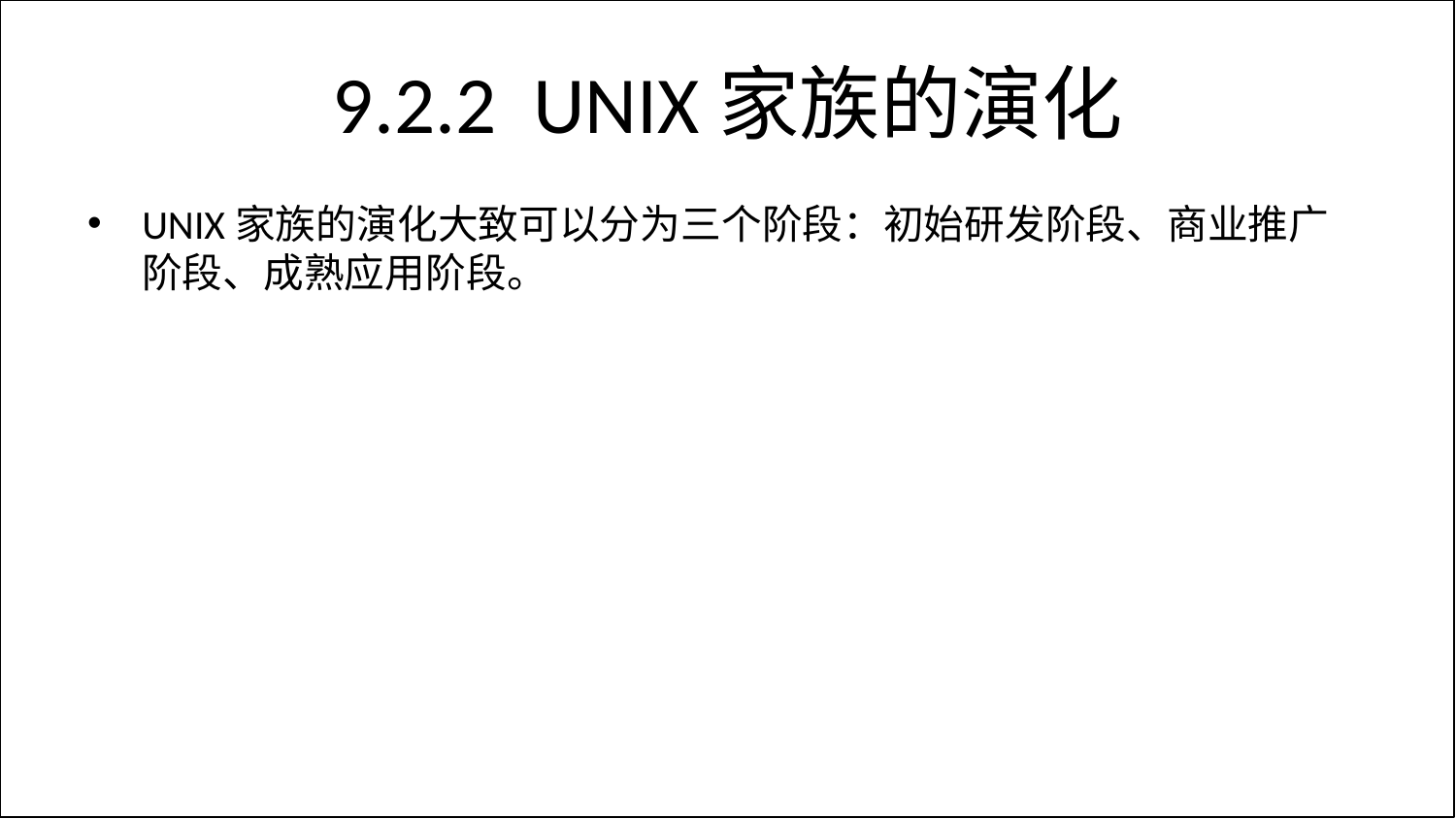

# 9.2.2  UNIX家族的演化
UNIX家族的演化大致可以分为三个阶段：初始研发阶段、商业推广阶段、成熟应用阶段。